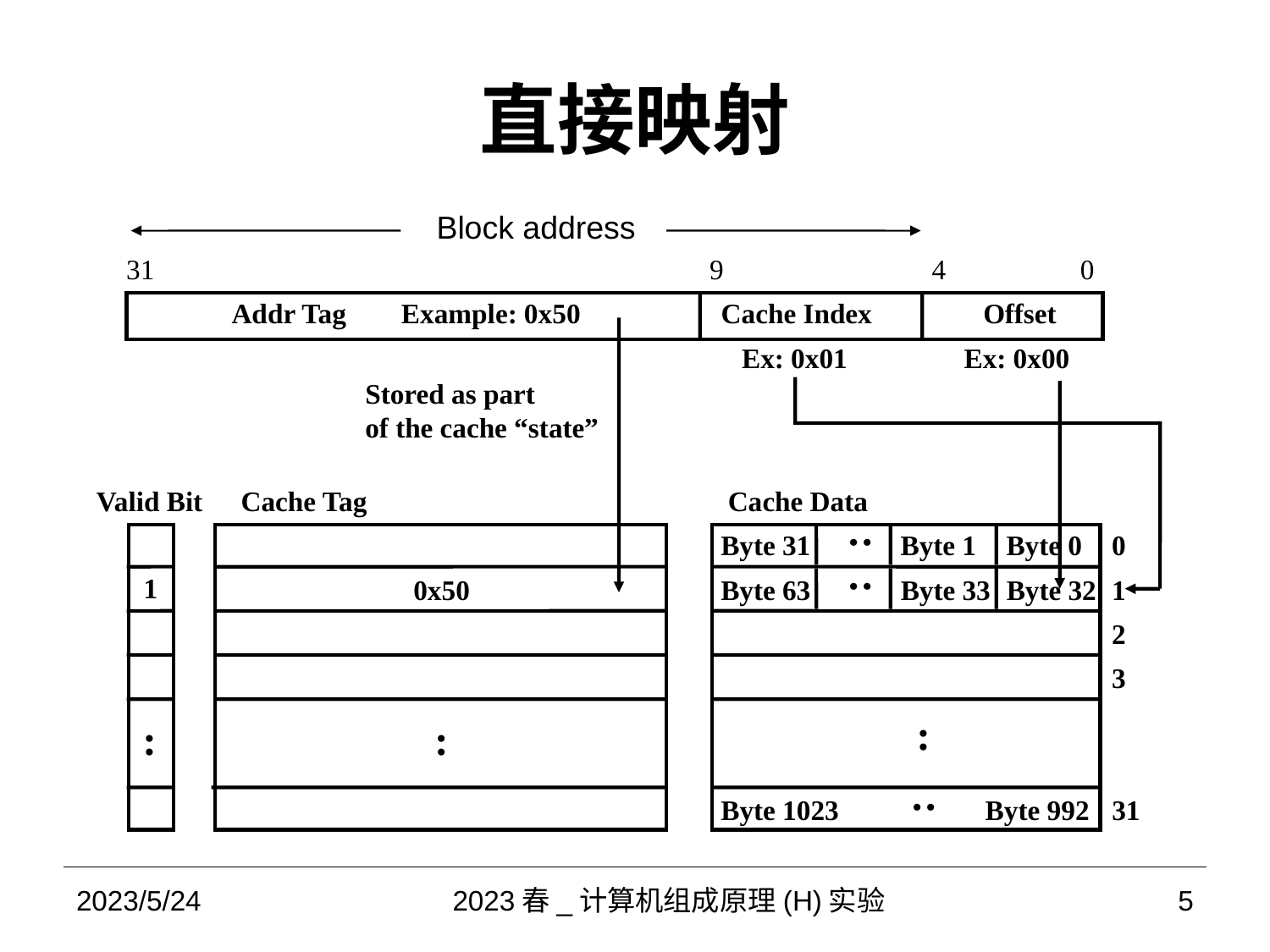

# 直接映射
Block address

31
9
4
0
Addr Tag
Example: 0x50
Cache Index
Offset

Ex: 0x01
Ex: 0x00
Stored as part
of the cache “state”

Valid Bit
 Cache Tag
 Cache Data
:
Byte 31
Byte 1
Byte 0
0

:
1
Byte 63
Byte 33
Byte 32
0x50
1

2

3

:
:
:
:
Byte 1023
Byte 992
31

2023/5/24
2023春_计算机组成原理(H)实验
5